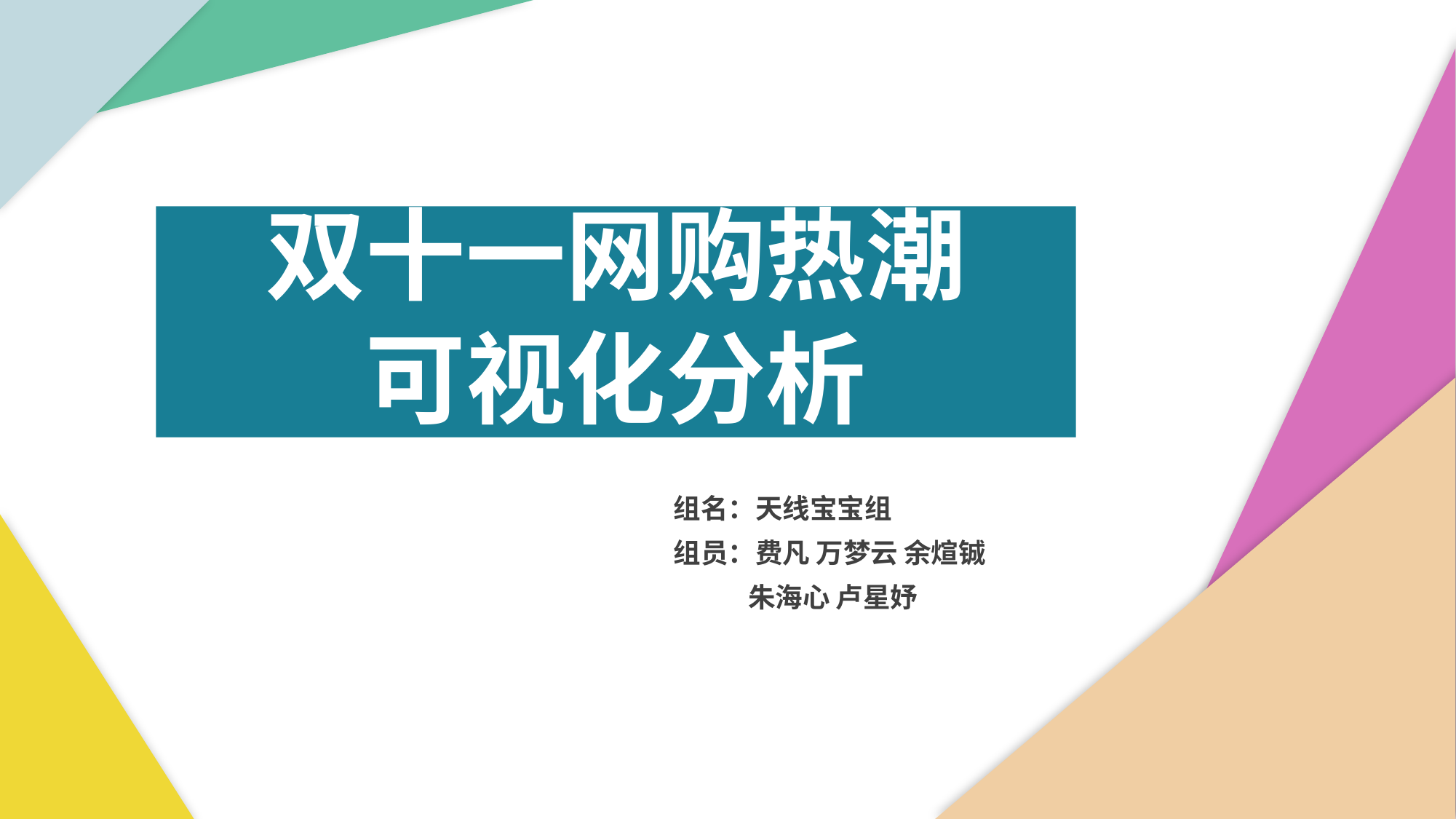

双十一网购热潮
可视化分析
组名：天线宝宝组
组员：费凡 万梦云 余煊铖
           朱海心 卢星妤